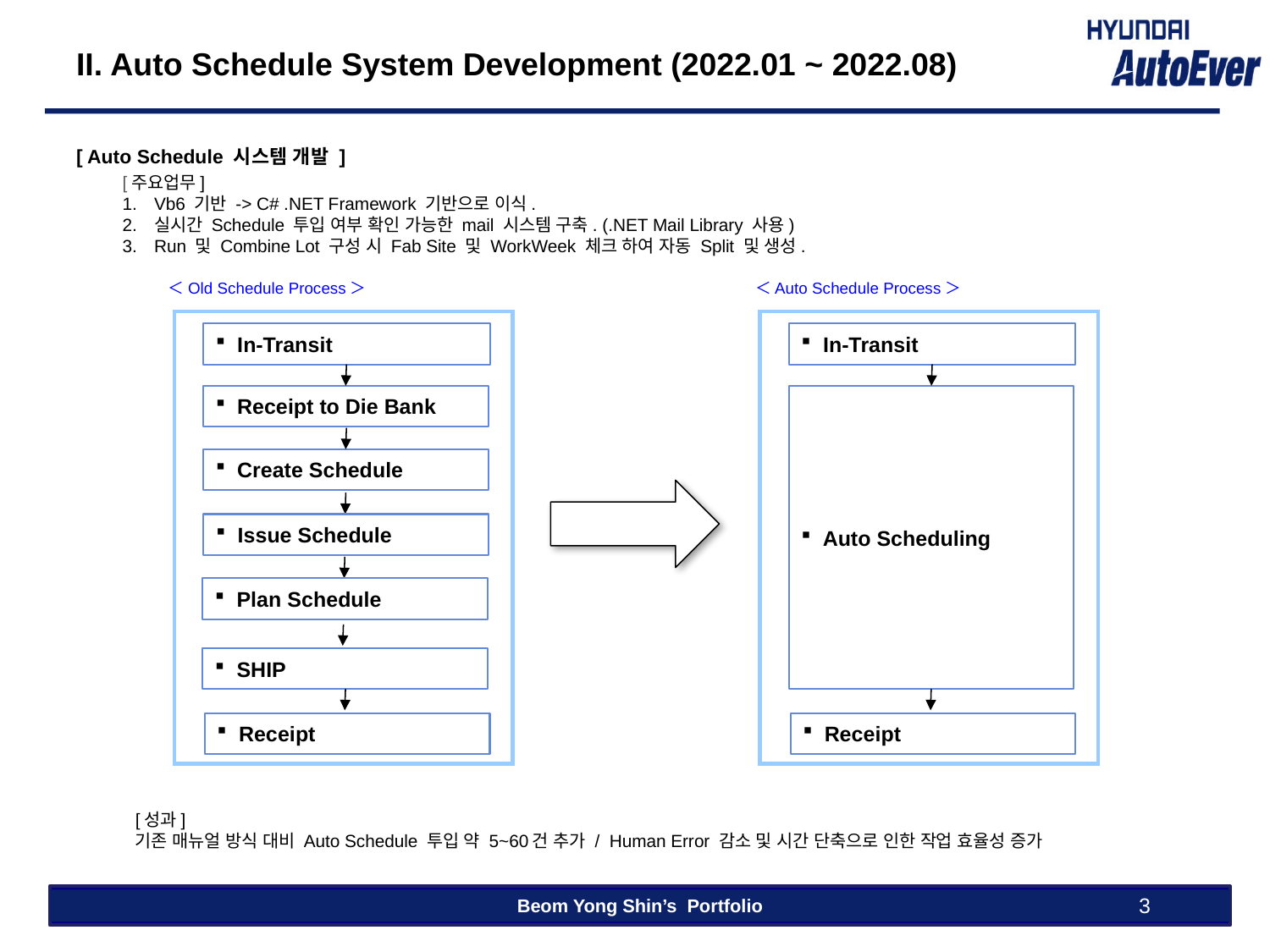

# II. Auto Schedule System Development (2022.01 ~ 2022.08)
[ Auto Schedule 시스템 개발 ]
[주요업무]
Vb6 기반 -> C# .NET Framework 기반으로 이식.
실시간 Schedule 투입 여부 확인 가능한 mail 시스템 구축. (.NET Mail Library 사용)
Run 및 Combine Lot 구성 시 Fab Site 및 WorkWeek 체크 하여 자동 Split 및 생성.
＜Old Schedule Process＞
＜Auto Schedule Process＞

  In-Transit
  In-Transit
  Auto Scheduling
  Receipt to Die Bank
  Create Schedule

  Issue Schedule
  Plan Schedule
  SHIP
  Receipt
  Receipt
[성과]
기존 매뉴얼 방식 대비 Auto Schedule 투입 약 5~60건 추가 /  Human Error 감소 및 시간 단축으로 인한 작업 효율성 증가